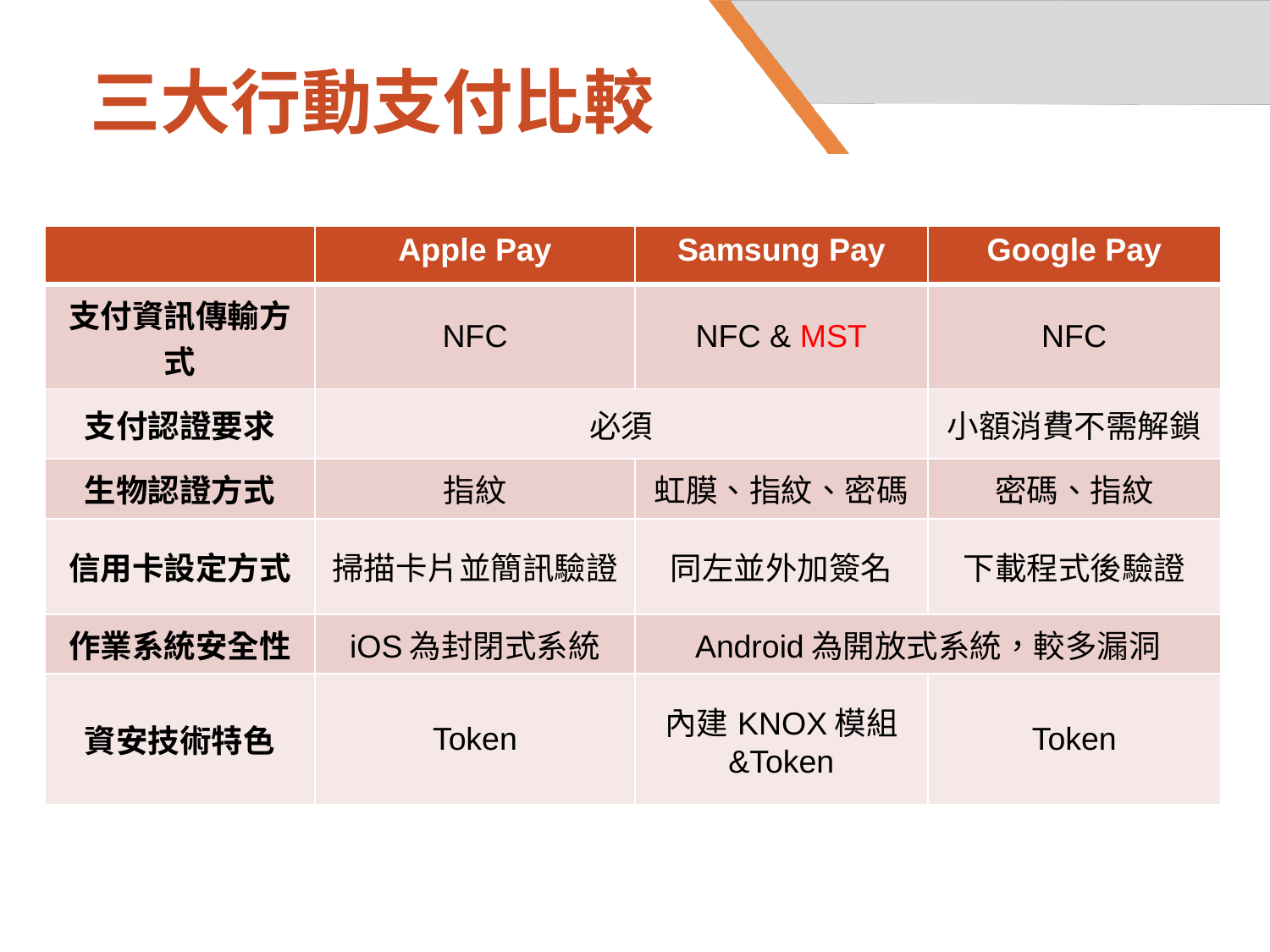

# 三大行動支付比較
|  | Apple Pay | Samsung Pay | Google Pay |
| --- | --- | --- | --- |
| 支付資訊傳輸方式 | NFC | NFC & MST | NFC |
| 支付認證要求 | 必須 |  | 小額消費不需解鎖 |
| 生物認證方式 | 指紋 | 虹膜、指紋、密碼 | 密碼、指紋 |
| 信用卡設定方式 | 掃描卡片並簡訊驗證 | 同左並外加簽名 | 下載程式後驗證 |
| 作業系統安全性 | iOS為封閉式系統 | Android為開放式系統，較多漏洞 |  |
| 資安技術特色 | Token | 內建KNOX模組 &Token | Token |